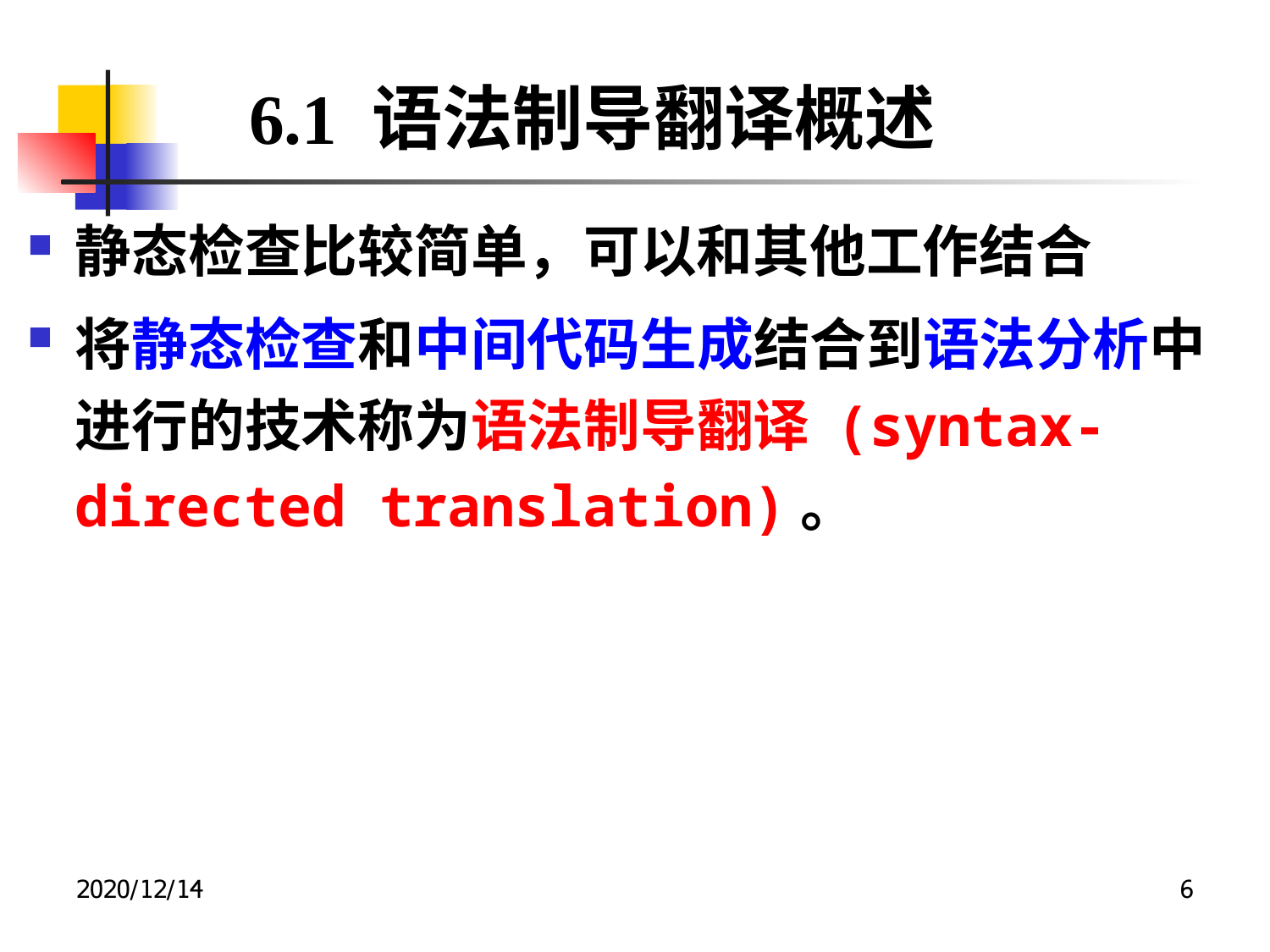

6.1 语法制导翻译概述
静态检查比较简单，可以和其他工作结合
将静态检查和中间代码生成结合到语法分析中进行的技术称为语法制导翻译 (syntax-directed translation)。
2020/12/14
6